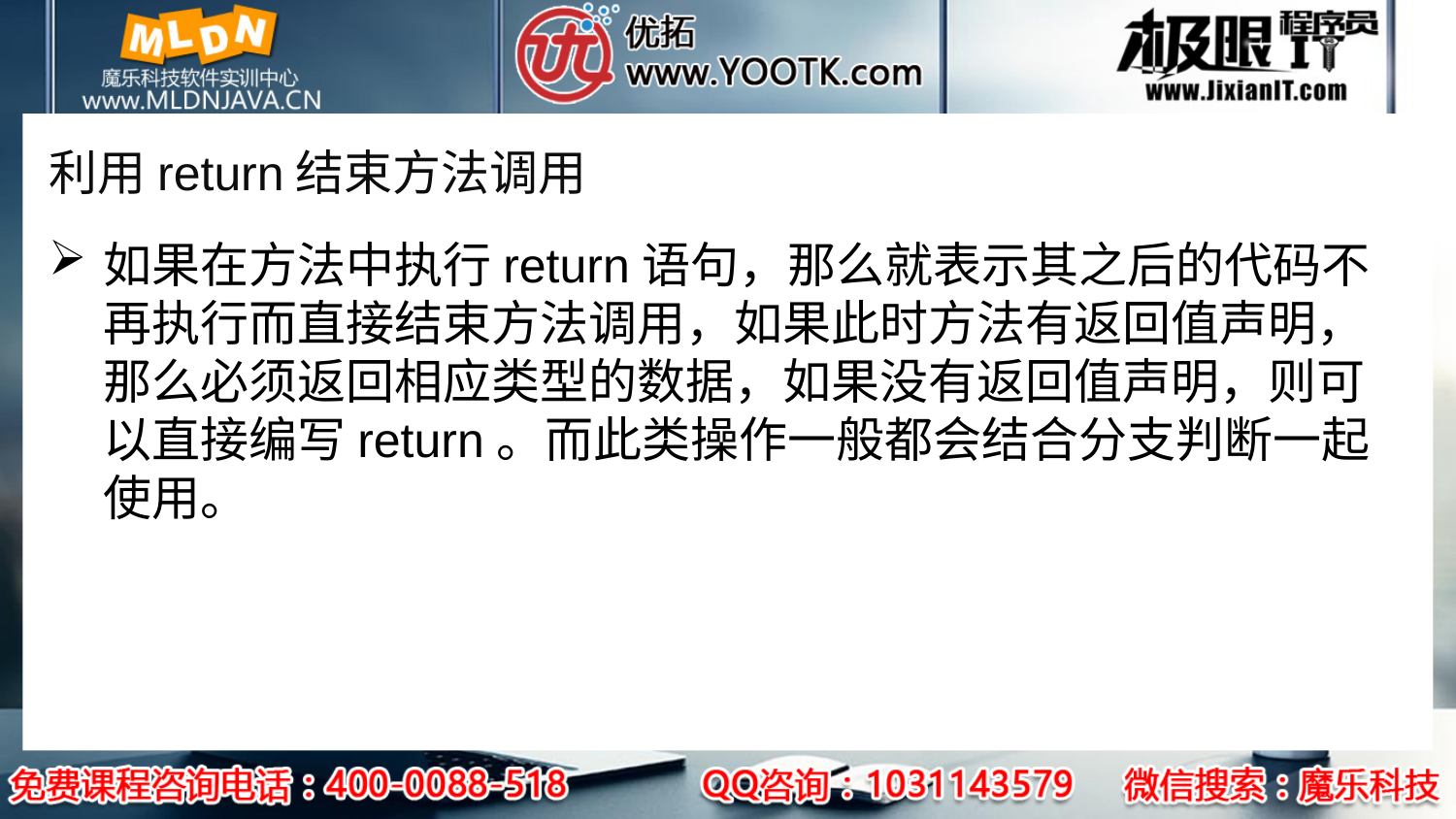

# 利用return结束方法调用
如果在方法中执行return语句，那么就表示其之后的代码不再执行而直接结束方法调用，如果此时方法有返回值声明，那么必须返回相应类型的数据，如果没有返回值声明，则可以直接编写return。而此类操作一般都会结合分支判断一起使用。